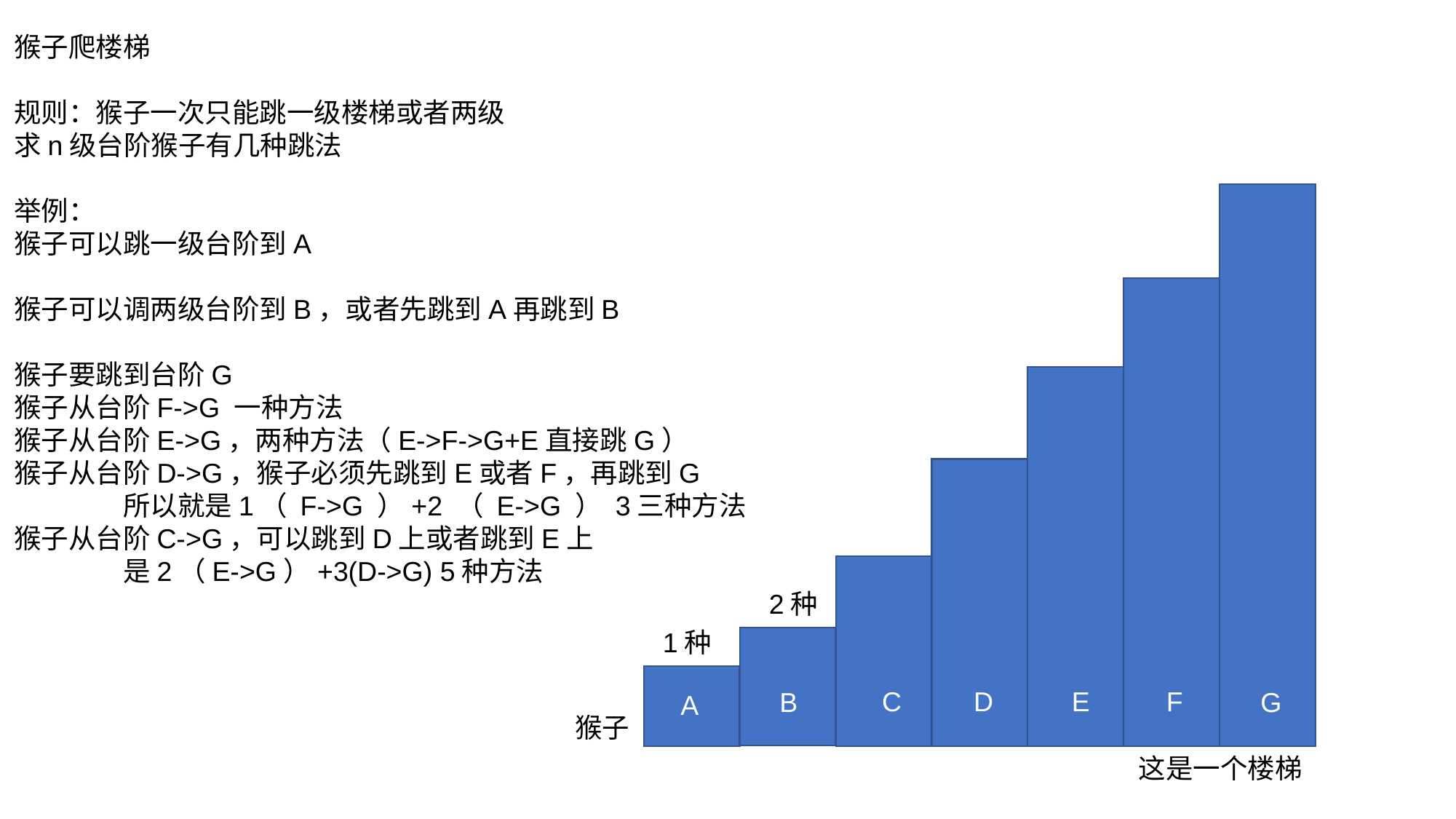

猴子爬楼梯

规则：猴子一次只能跳一级楼梯或者两级
求n级台阶猴子有几种跳法

举例：
猴子可以跳一级台阶到A

猴子可以调两级台阶到B，或者先跳到A再跳到B

猴子要跳到台阶G
猴子从台阶F->G 一种方法
猴子从台阶E->G，两种方法（E->F->G+E直接跳G）
猴子从台阶D->G，猴子必须先跳到E或者F，再跳到G
	所以就是1（ F->G ）+2 （ E->G ） 3三种方法
猴子从台阶C->G，可以跳到D上或者跳到E上
	是2（E->G）+3(D->G) 5种方法

2种
1种

F
C
D
E
B
G
A
猴子
这是一个楼梯